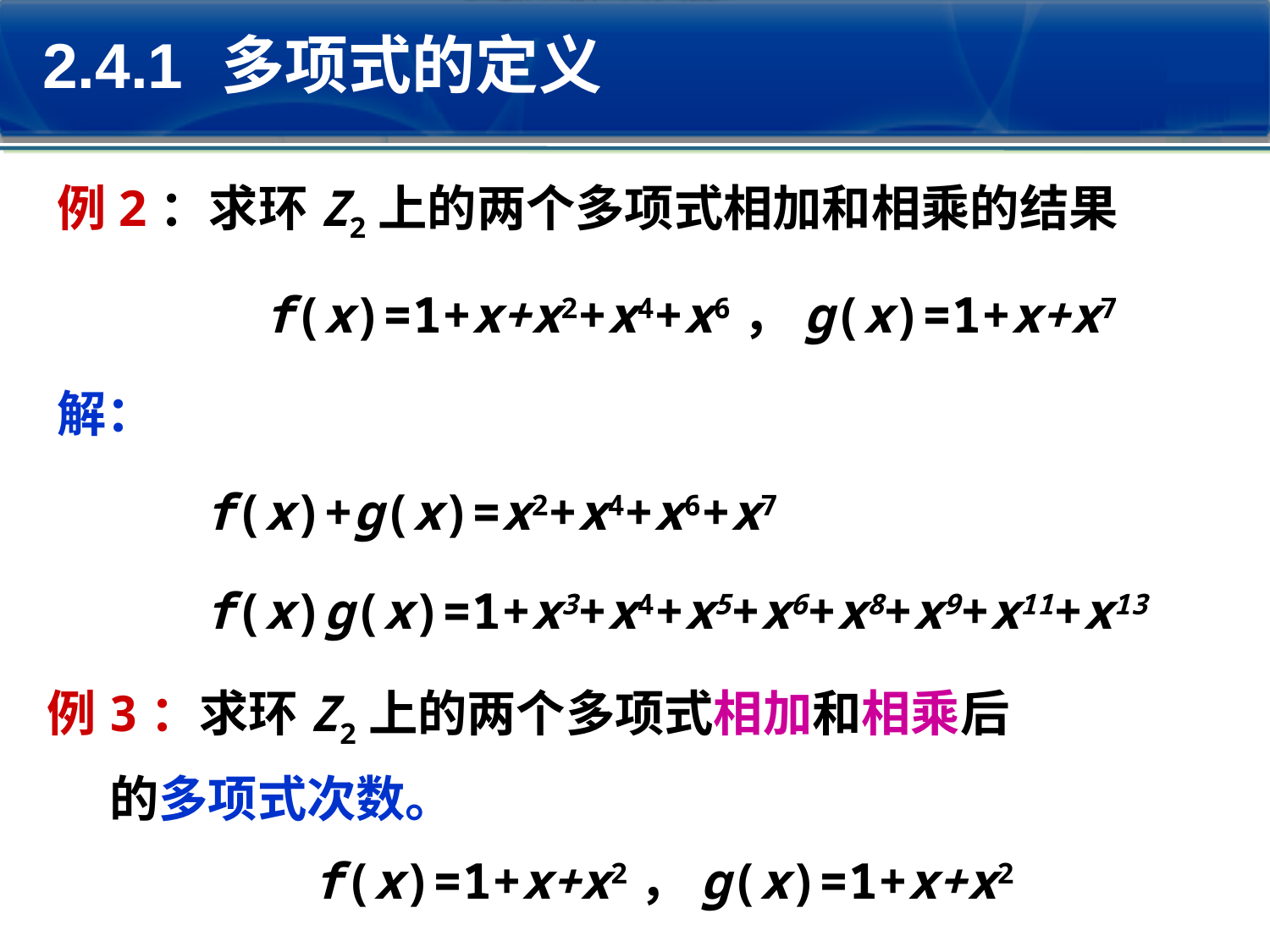

2.4.1 多项式的定义
例2：求环Z2上的两个多项式相加和相乘的结果
       f(x)=1+x+x2+x4+x6，g(x)=1+x+x7
解：
     f(x)+g(x)=x2+x4+x6+x7
     f(x)g(x)=1+x3+x4+x5+x6+x8+x9+x11+x13
例3：求环Z2上的两个多项式相加和相乘后的多项式次数。
         f(x)=1+x+x2，g(x)=1+x+x2